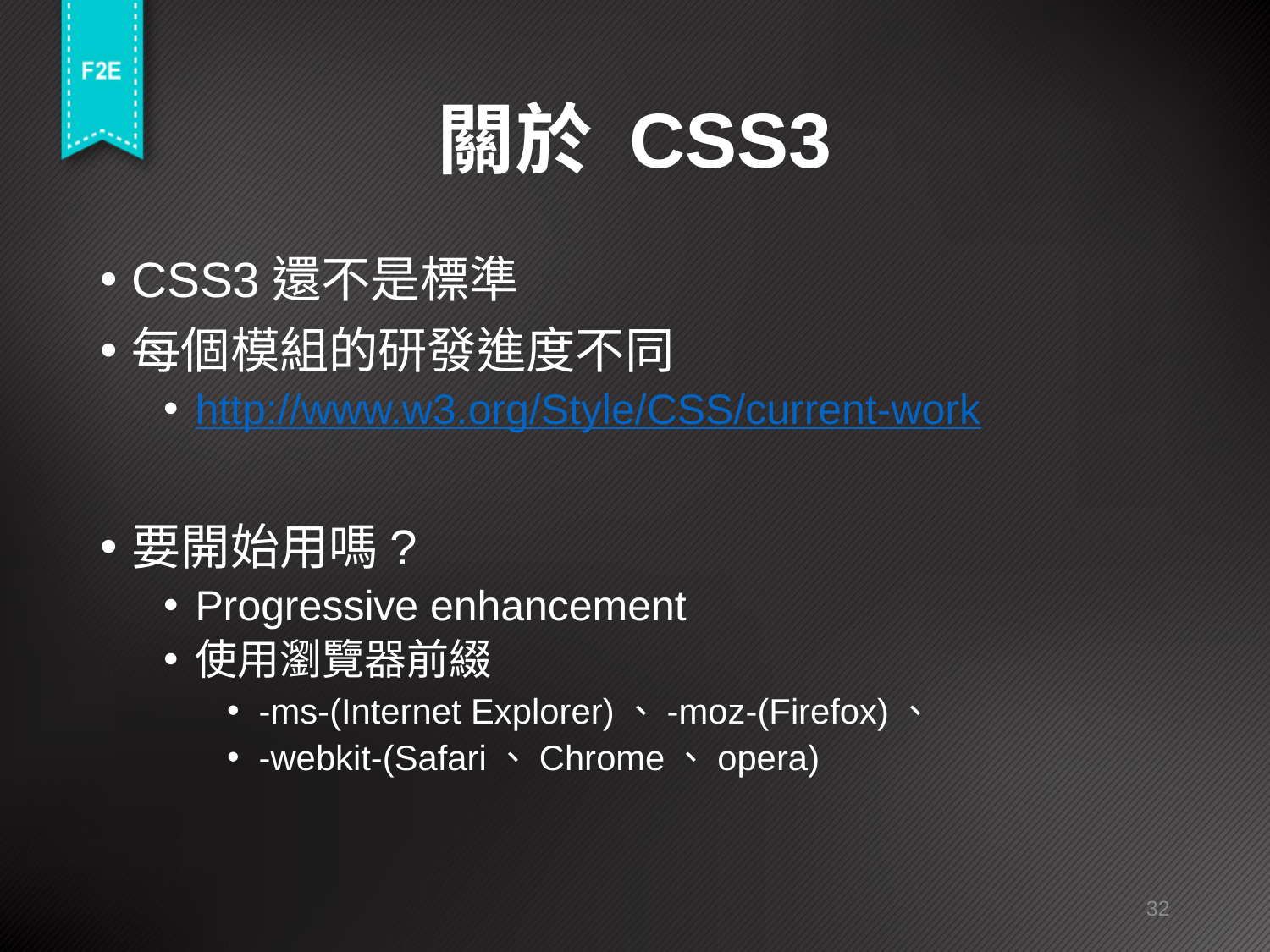

# 關於 CSS3

CSS3還不是標準
每個模組的研發進度不同
http://www.w3.org/Style/CSS/current-work

要開始用嗎?
Progressive enhancement
使用瀏覽器前綴
-ms-(Internet Explorer)、-moz-(Firefox)、
-webkit-(Safari、Chrome、opera)

32